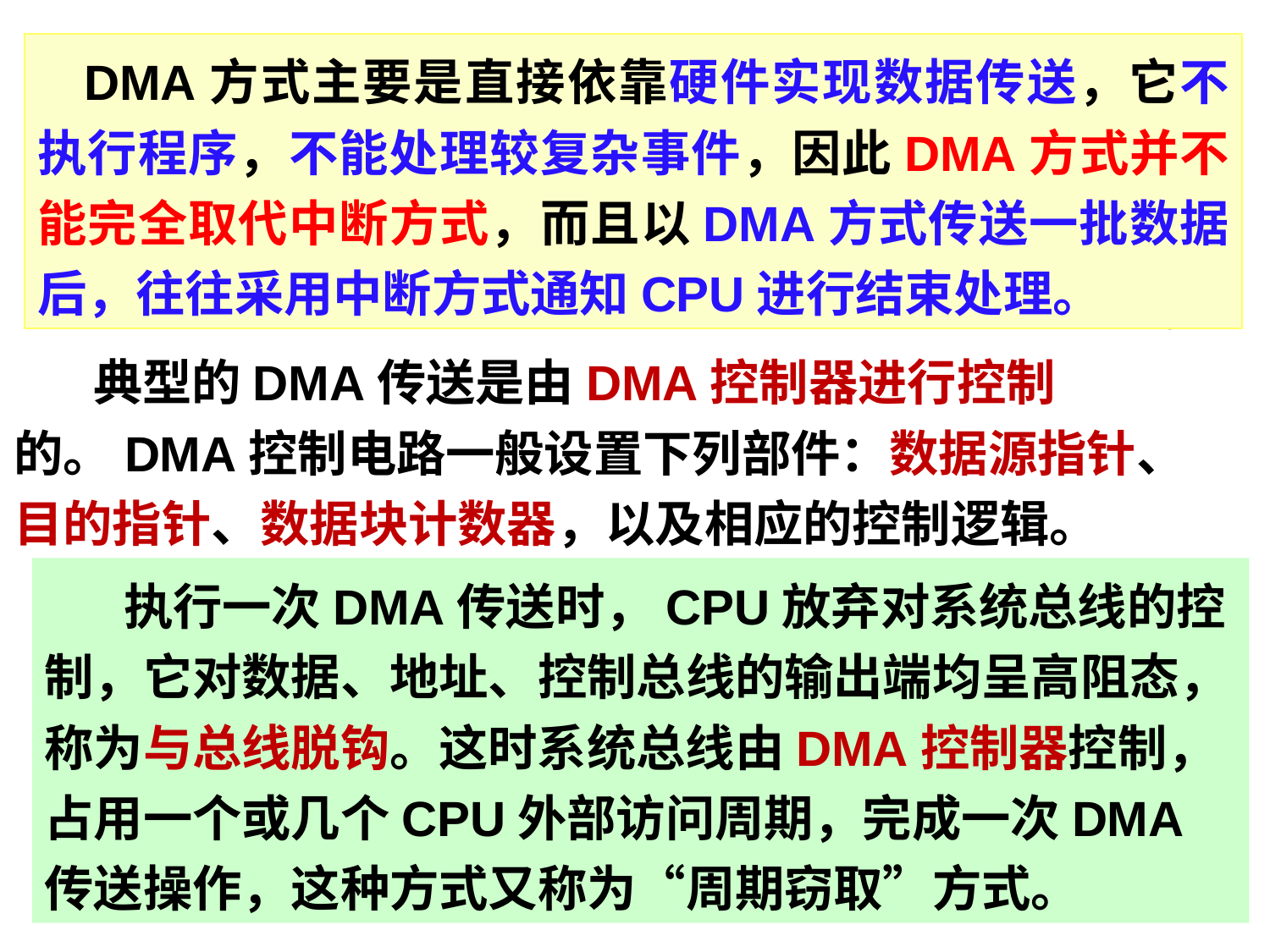

DMA方式主要是直接依靠硬件实现数据传送，它不执行程序，不能处理较复杂事件，因此DMA方式并不能完全取代中断方式，而且以DMA方式传送一批数据后，往往采用中断方式通知CPU进行结束处理。
92
      典型的DMA传送是由DMA控制器进行控制的。DMA控制电路一般设置下列部件：数据源指针、目的指针、数据块计数器，以及相应的控制逻辑。
      执行一次DMA传送时，CPU放弃对系统总线的控制，它对数据、地址、控制总线的输出端均呈高阻态，称为与总线脱钩。这时系统总线由DMA控制器控制，占用一个或几个CPU外部访问周期，完成一次DMA传送操作，这种方式又称为“周期窃取”方式。
92